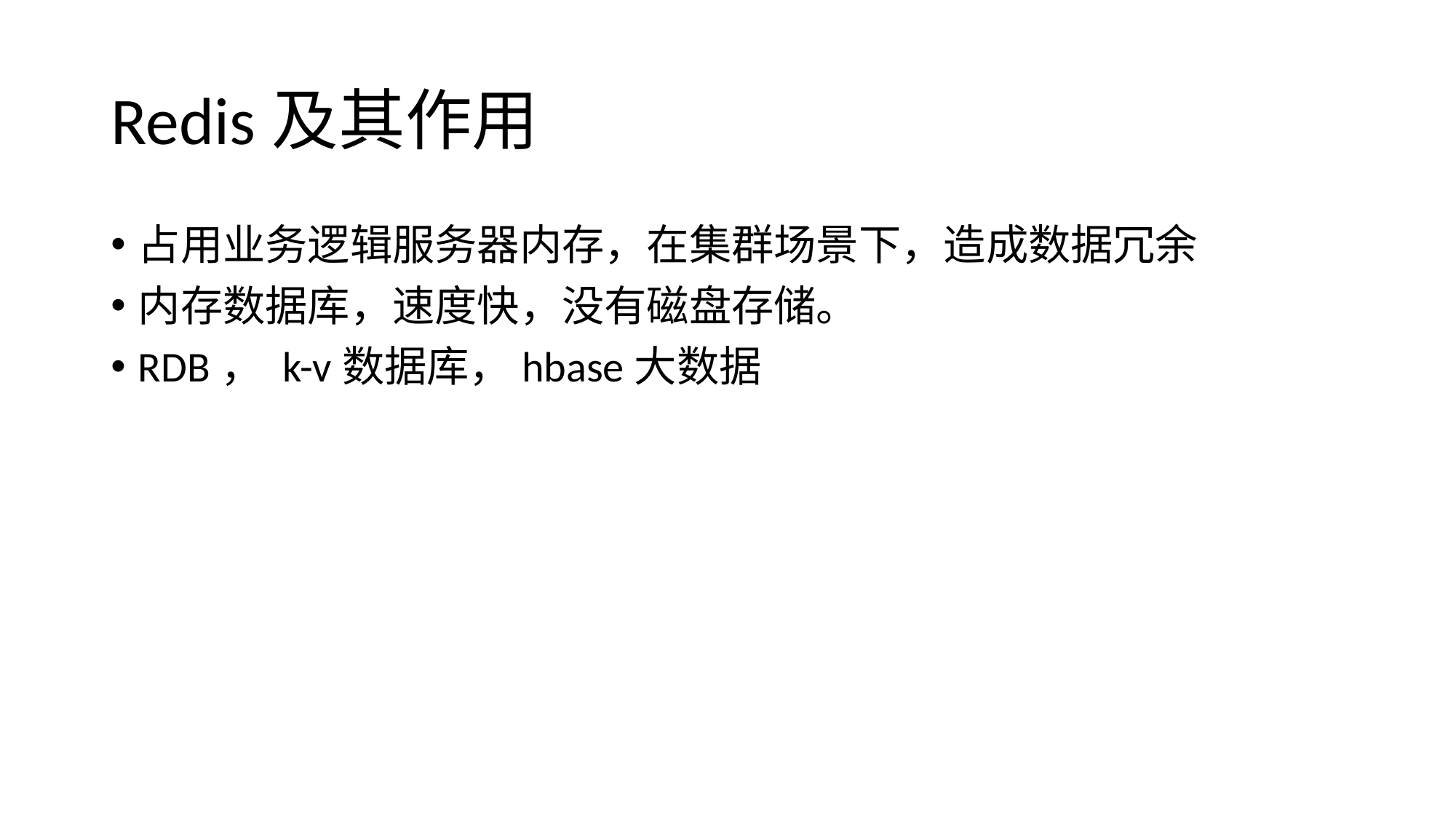

# Redis及其作用
占用业务逻辑服务器内存，在集群场景下，造成数据冗余
内存数据库，速度快，没有磁盘存储。
RDB， k-v数据库，hbase大数据